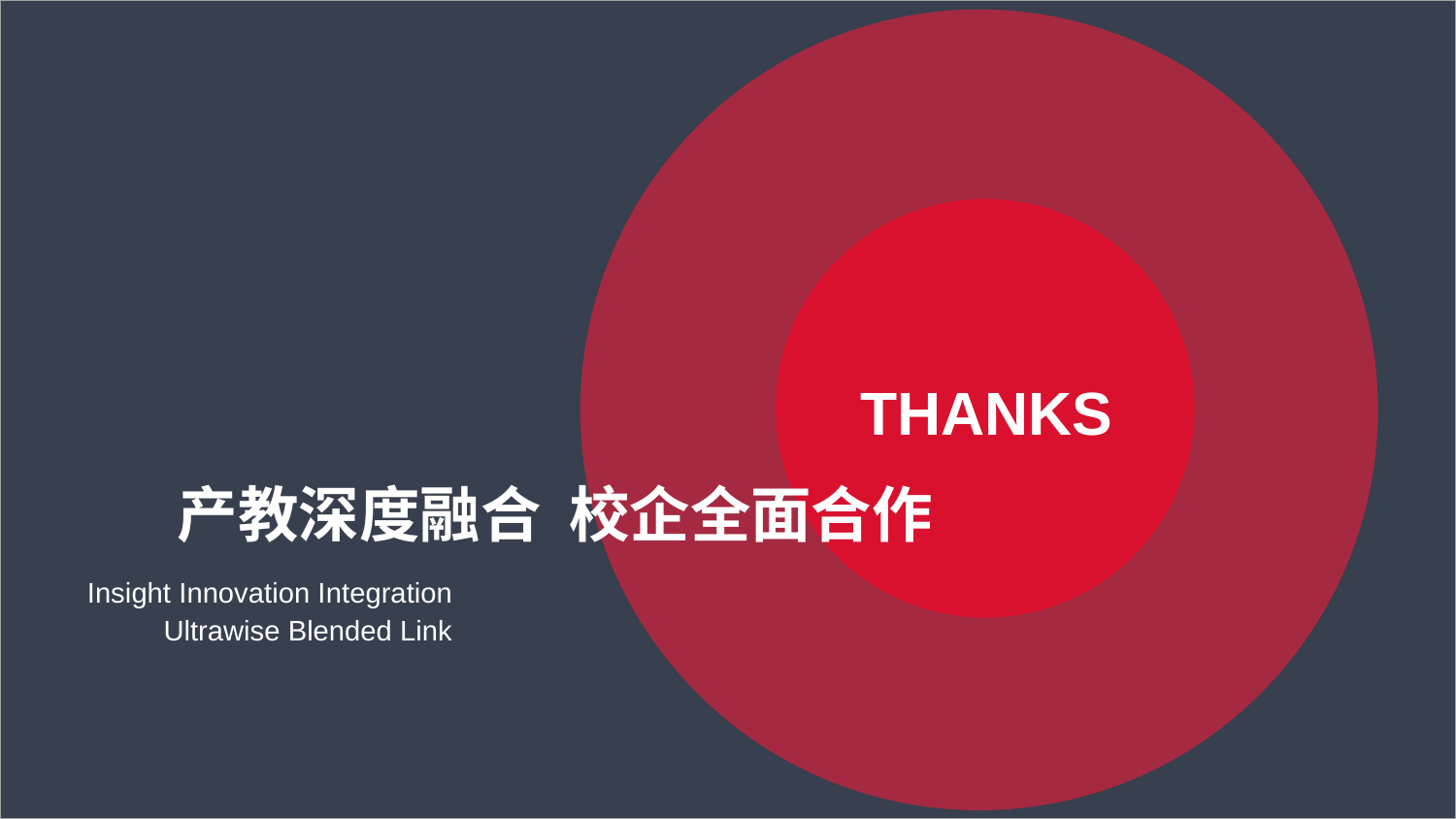

THANKS
产教深度融合  校企全面合作
Insight Innovation Integration
Ultrawise Blended Link